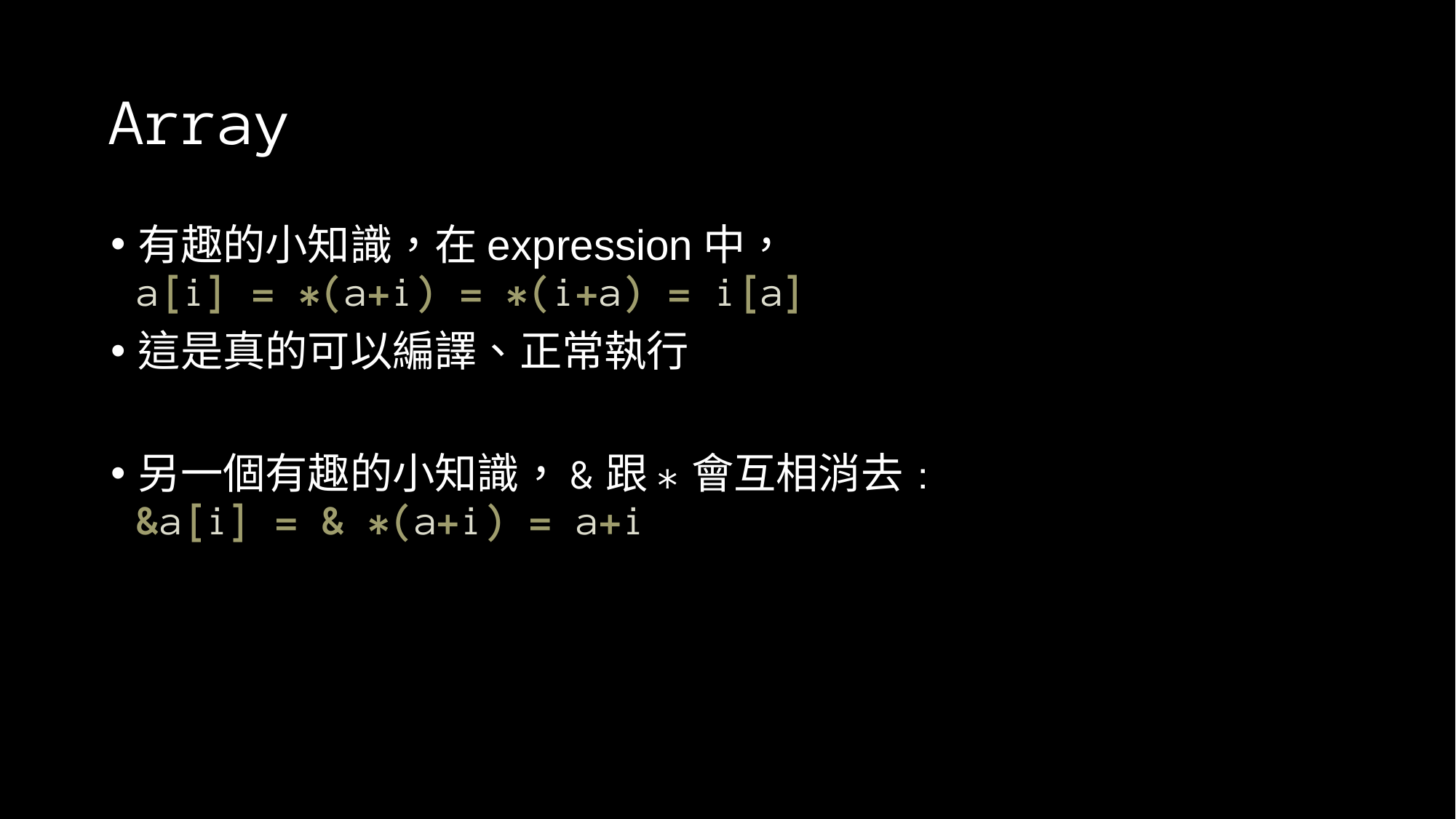

# Array
有趣的小知識，在expression中，
a[i] = *(a+i) = *(i+a) = i[a]
這是真的可以編譯、正常執行

另一個有趣的小知識，&跟*會互相消去:
&a[i] = & *(a+i) = a+i